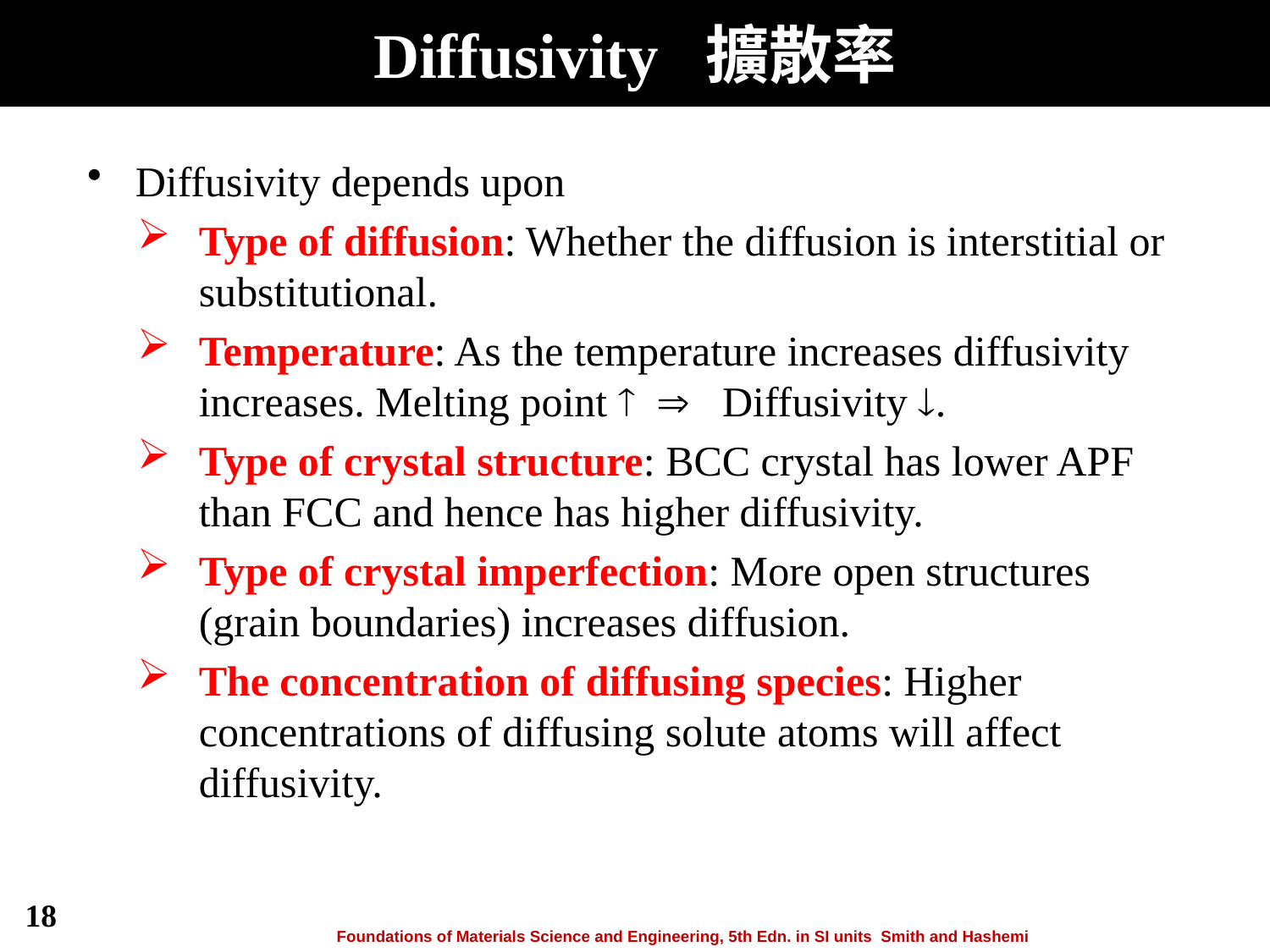

# Diffusivity  擴散率
Diffusivity depends upon
Type of diffusion: Whether the diffusion is interstitial or substitutional.
Temperature: As the temperature increases diffusivity increases. Melting point ↑  ⇒   Diffusivity ↓.
Type of crystal structure: BCC crystal has lower APF than FCC and hence has higher diffusivity.
Type of crystal imperfection: More open structures (grain boundaries) increases diffusion.
The concentration of diffusing species: Higher concentrations of diffusing solute atoms will affect diffusivity.

18